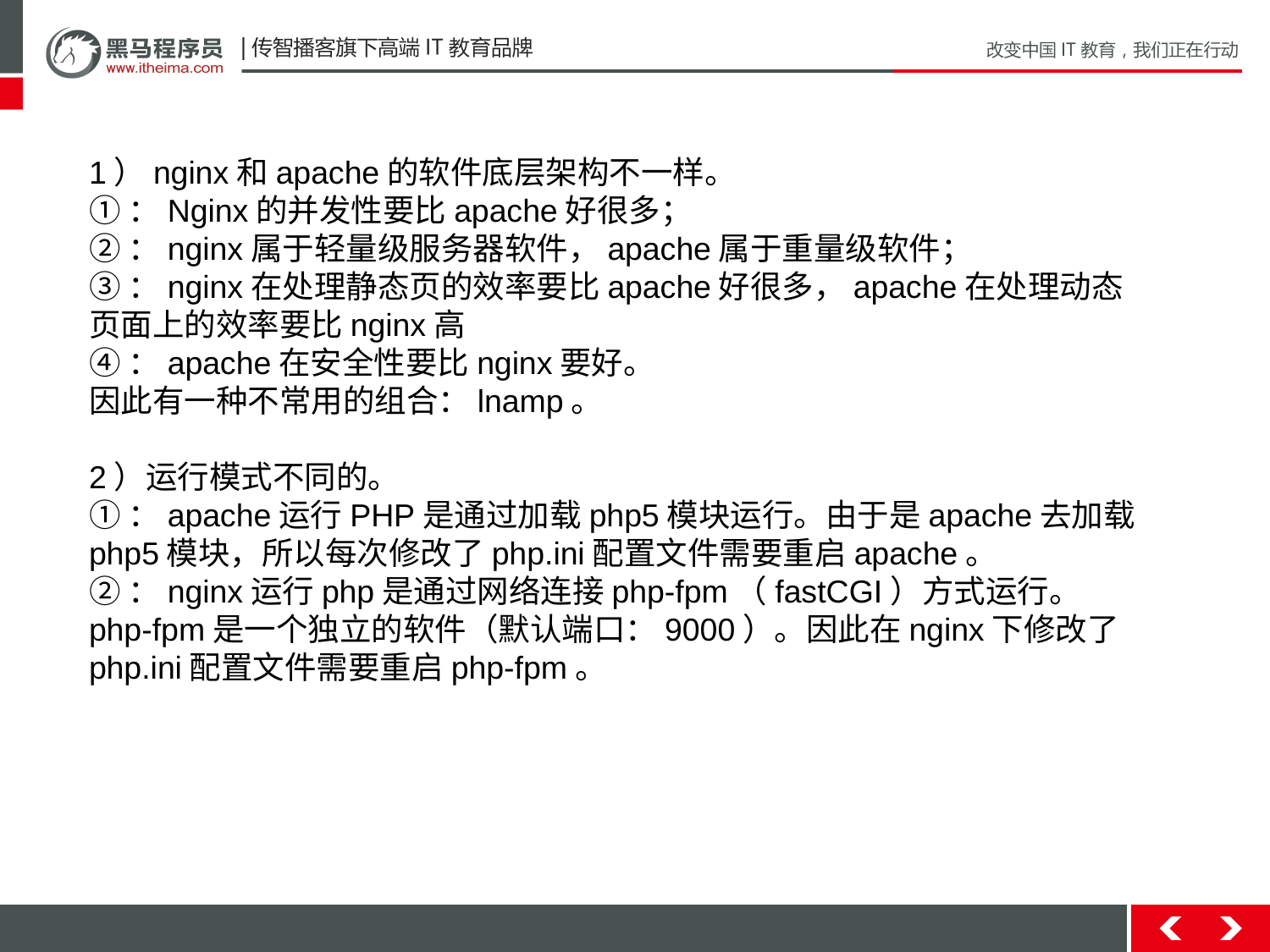

1）nginx和apache的软件底层架构不一样。
①：Nginx的并发性要比apache好很多；
②：nginx属于轻量级服务器软件，apache属于重量级软件；
③：nginx在处理静态页的效率要比apache好很多，apache在处理动态页面上的效率要比nginx高
④：apache在安全性要比nginx要好。
因此有一种不常用的组合：lnamp。

2）运行模式不同的。
①：apache运行PHP是通过加载php5模块运行。由于是apache去加载php5模块，所以每次修改了php.ini配置文件需要重启apache。
②：nginx运行php是通过网络连接php-fpm（fastCGI）方式运行。 php-fpm是一个独立的软件（默认端口：9000）。因此在nginx下修改了php.ini配置文件需要重启php-fpm。